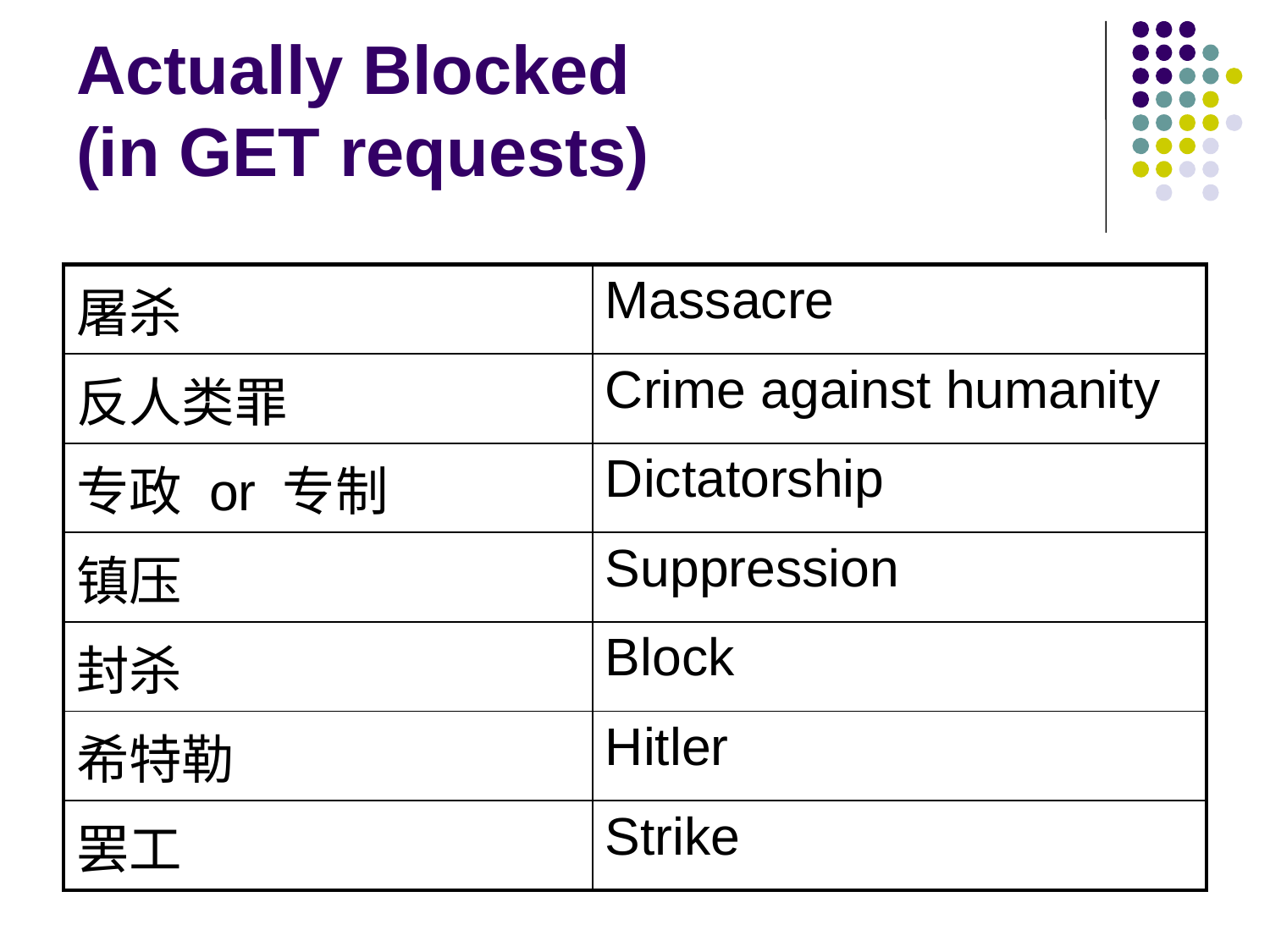

# Actually Blocked (in GET requests)
| 屠杀 | Massacre |
| --- | --- |
| 反人类罪 | Crime against humanity |
| 专政 or 专制 | Dictatorship |
| 镇压 | Suppression |
| 封杀 | Block |
| 希特勒 | Hitler |
| 罢工 | Strike |